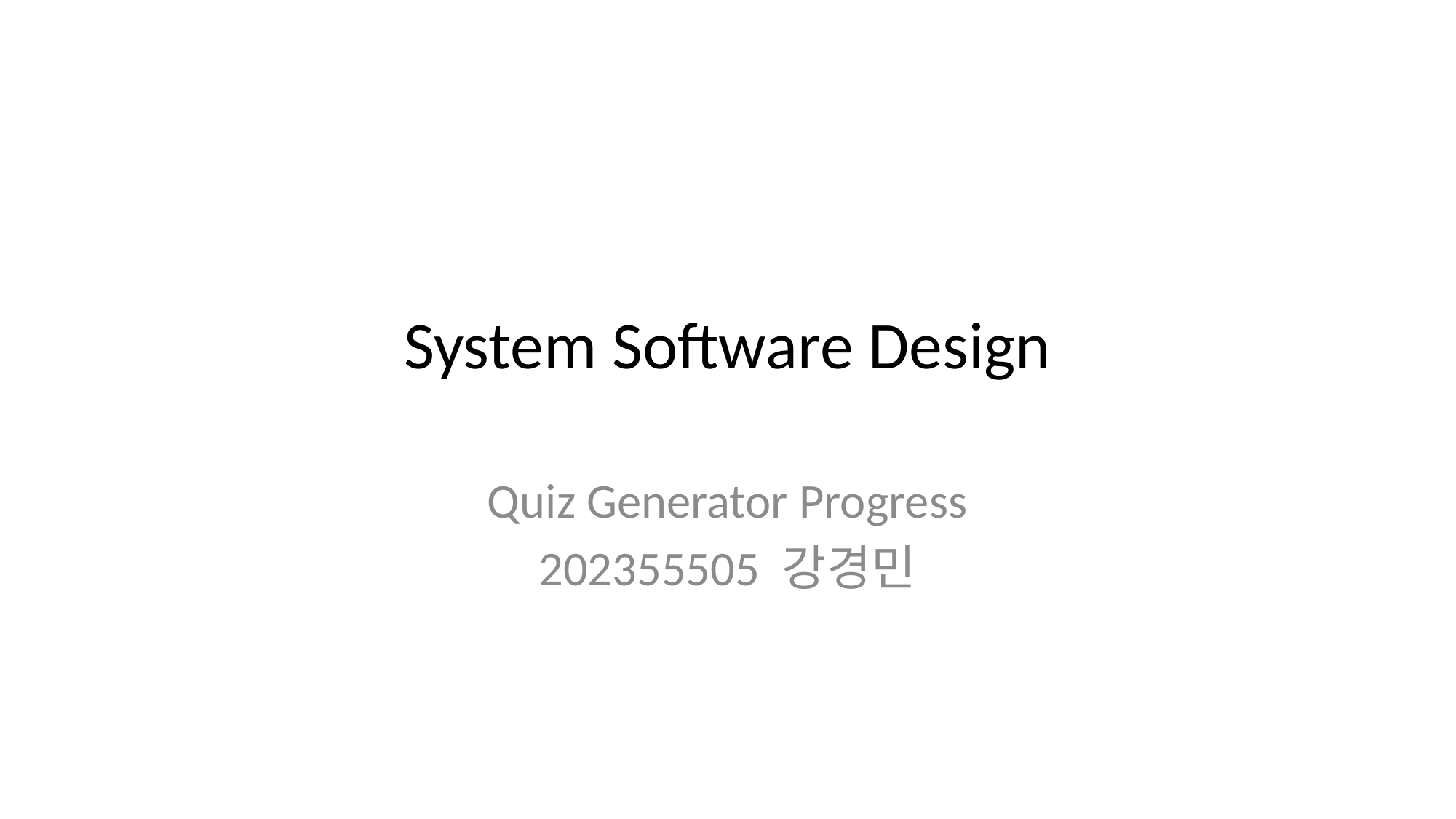

# System Software Design
Quiz Generator Progress
202355505 강경민